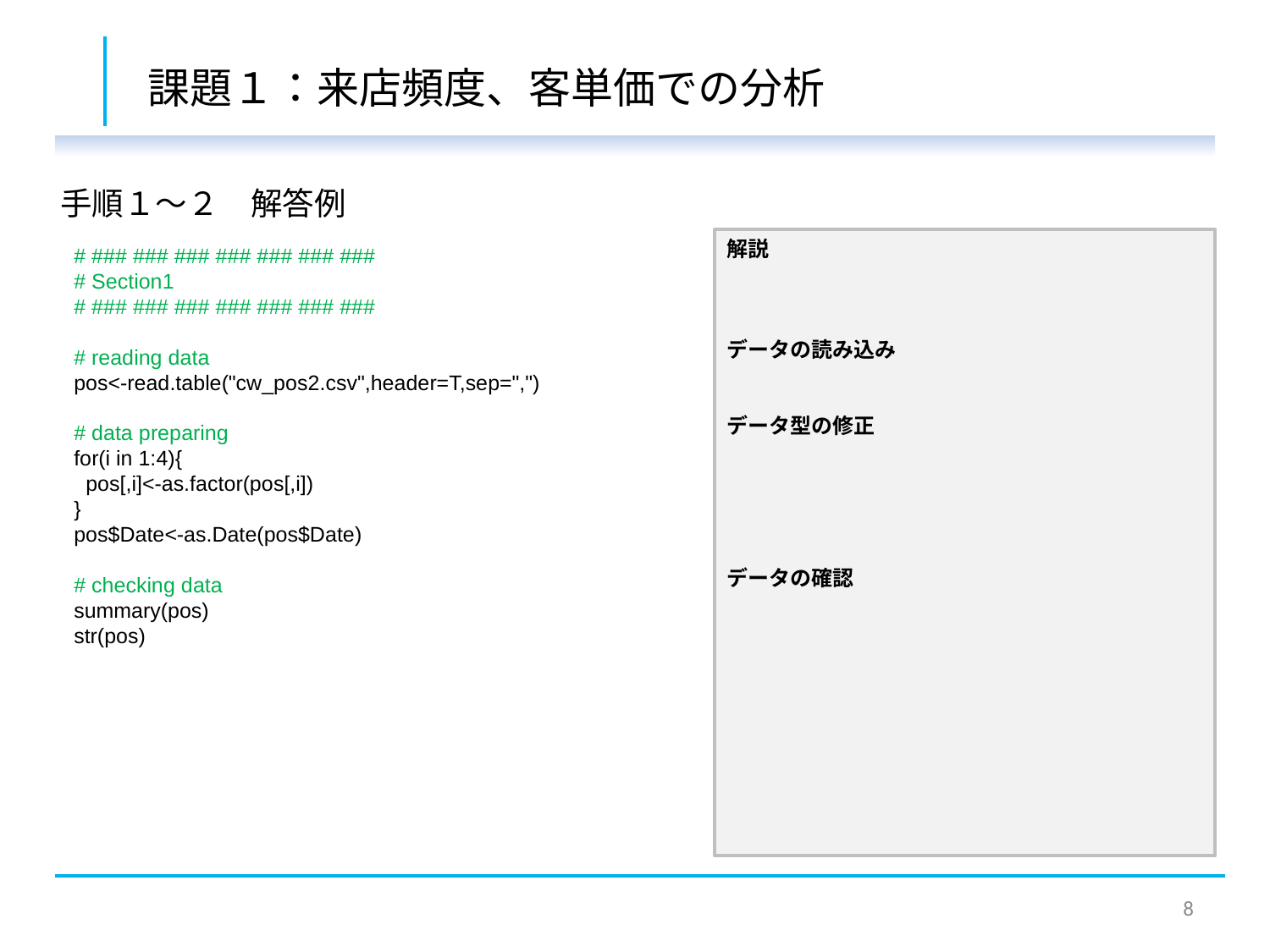

# 課題１：来店頻度、客単価での分析
手順１～２　解答例
解説

データの読み込み

データ型の修正

データの確認
# ### ### ### ### ### ### ###
# Section1
# ### ### ### ### ### ### ###

# reading data
pos<-read.table("cw_pos2.csv",header=T,sep=",")

# data preparing
for(i in 1:4){
  pos[,i]<-as.factor(pos[,i])
}
pos$Date<-as.Date(pos$Date)

# checking data
summary(pos)
str(pos)
8